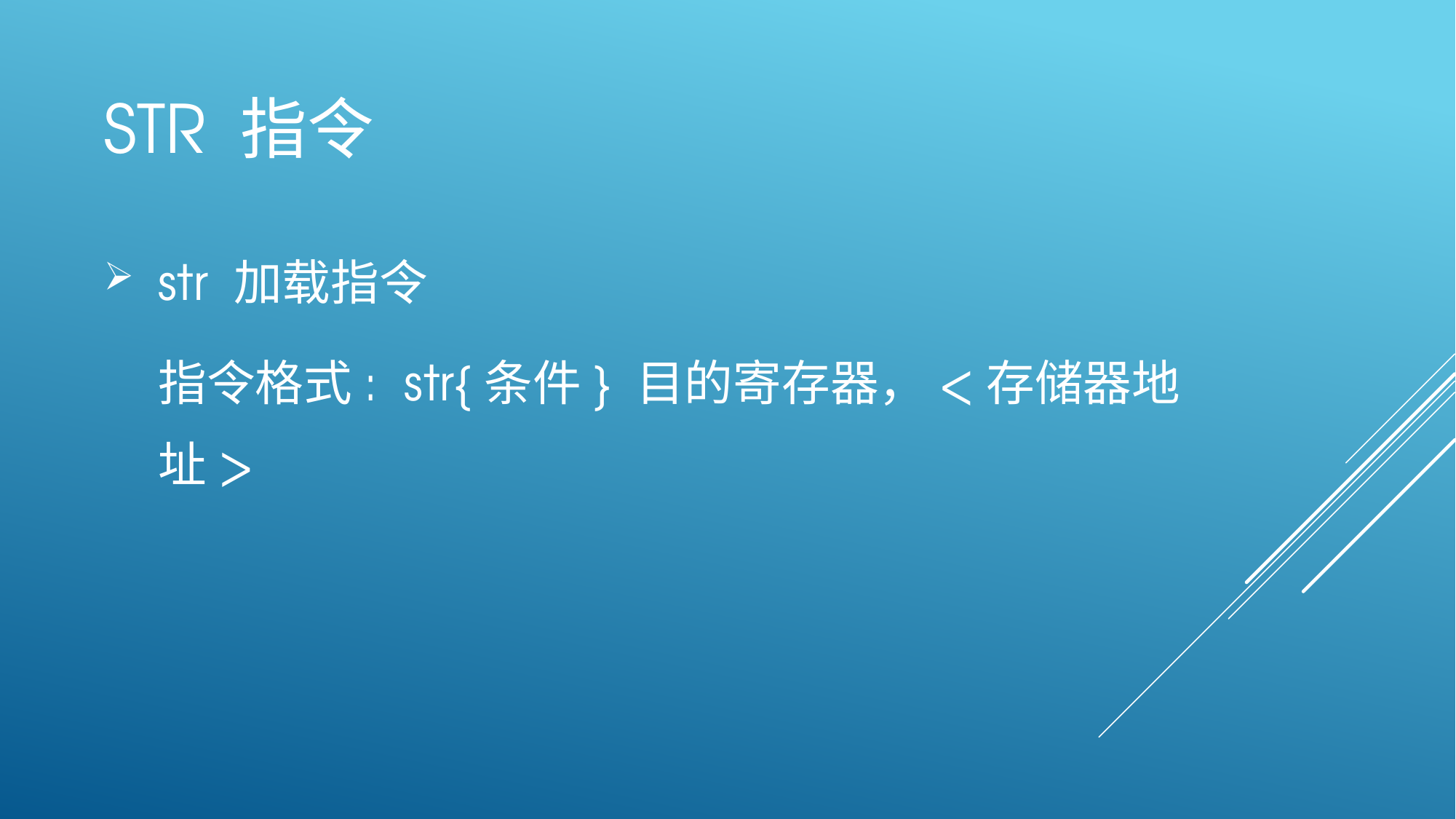

# Str 指令
str 加载指令
指令格式:  str{条件} 目的寄存器，<存储器地址>